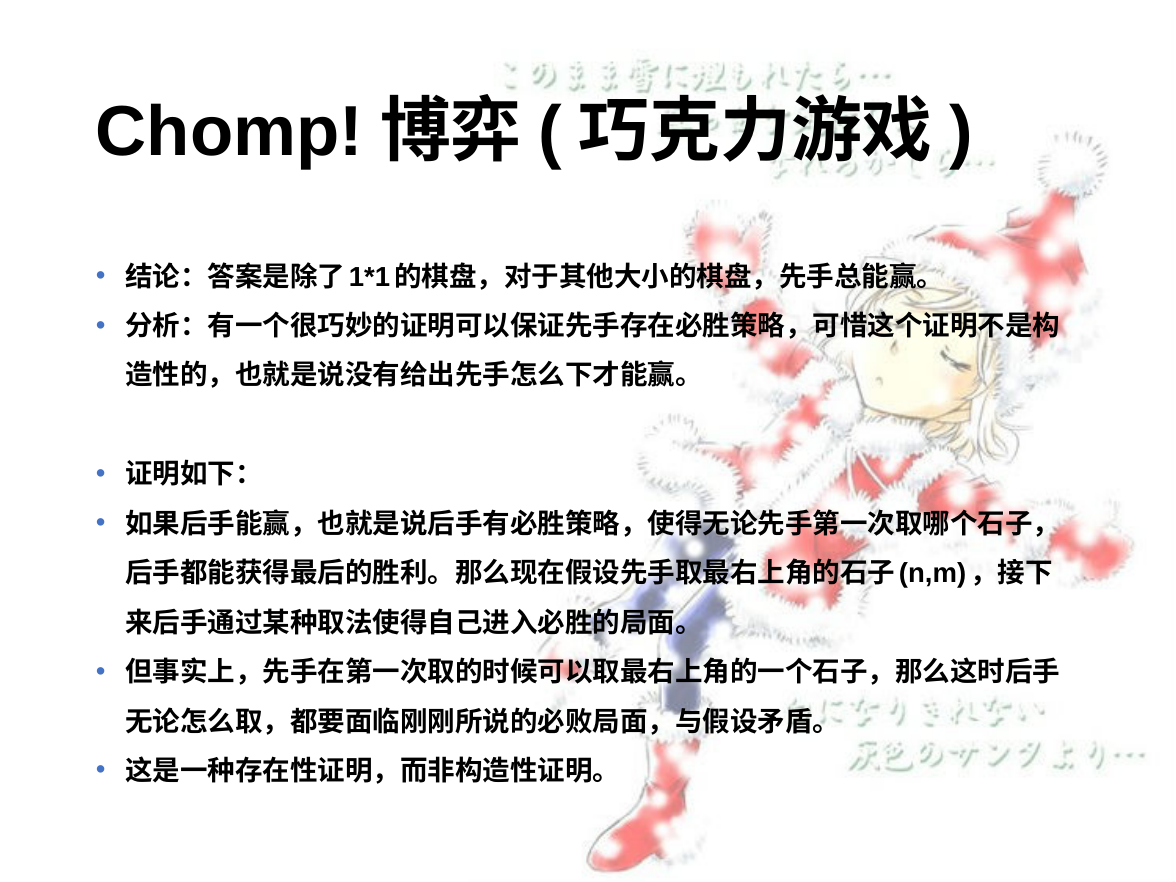

# Chomp!博弈(巧克力游戏)
结论：答案是除了1*1的棋盘，对于其他大小的棋盘，先手总能赢。
分析：有一个很巧妙的证明可以保证先手存在必胜策略，可惜这个证明不是构造性的，也就是说没有给出先手怎么下才能赢。

证明如下：
如果后手能赢，也就是说后手有必胜策略，使得无论先手第一次取哪个石子，后手都能获得最后的胜利。那么现在假设先手取最右上角的石子(n,m)，接下来后手通过某种取法使得自己进入必胜的局面。
但事实上，先手在第一次取的时候可以取最右上角的一个石子，那么这时后手无论怎么取，都要面临刚刚所说的必败局面，与假设矛盾。
这是一种存在性证明，而非构造性证明。